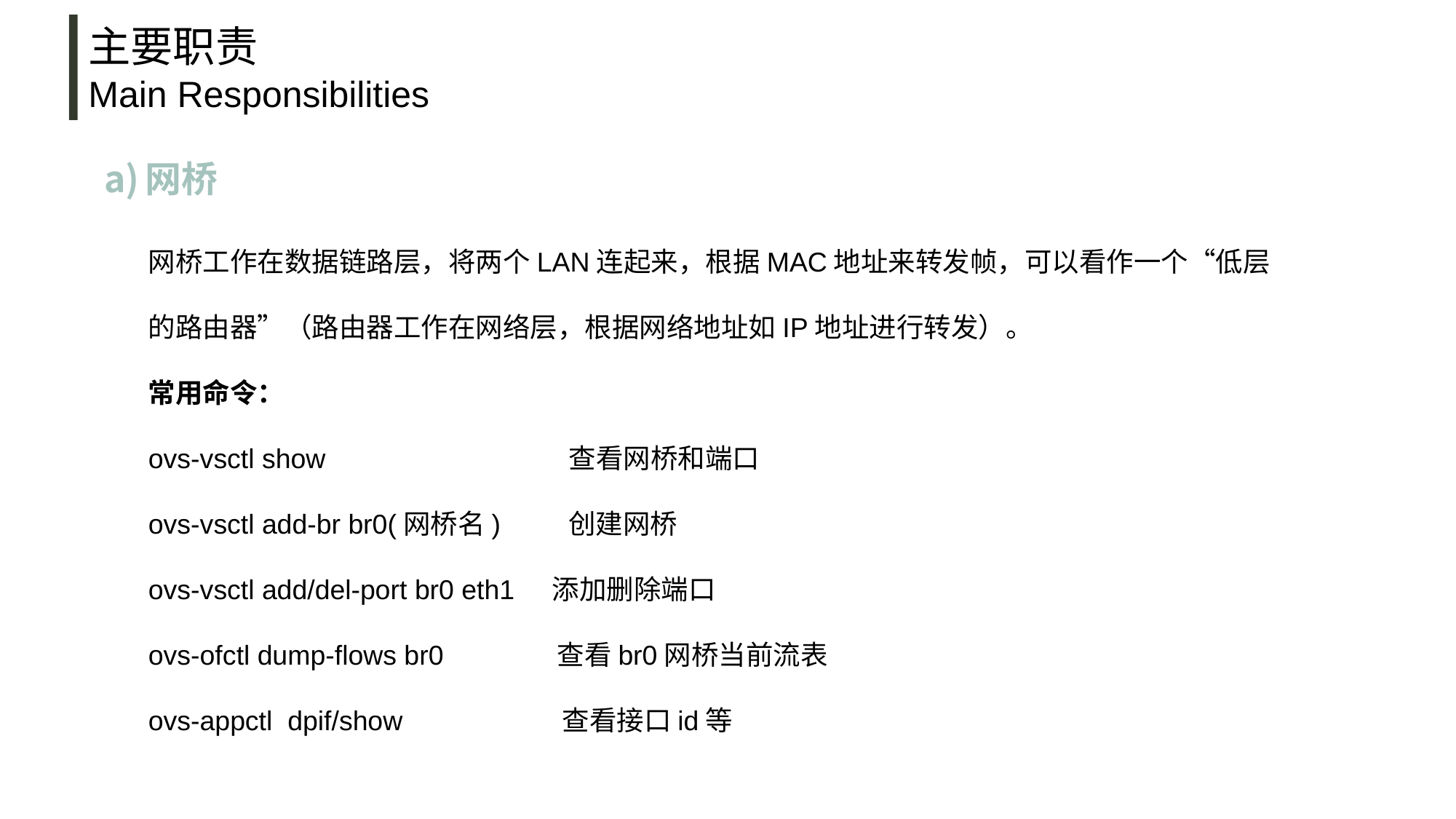

主要职责
Main Responsibilities
网桥
网桥工作在数据链路层，将两个LAN连起来，根据MAC地址来转发帧，可以看作一个“低层的路由器”（路由器工作在网络层，根据网络地址如IP地址进行转发）。
常用命令：
ovs-vsctl show                               查看网桥和端口
ovs-vsctl add-br br0(网桥名)        创建网桥
ovs-vsctl add/del-port br0 eth1    添加删除端口
ovs-ofctl dump-flows br0              查看br0网桥当前流表
ovs-appctl  dpif/show                    查看接口id等